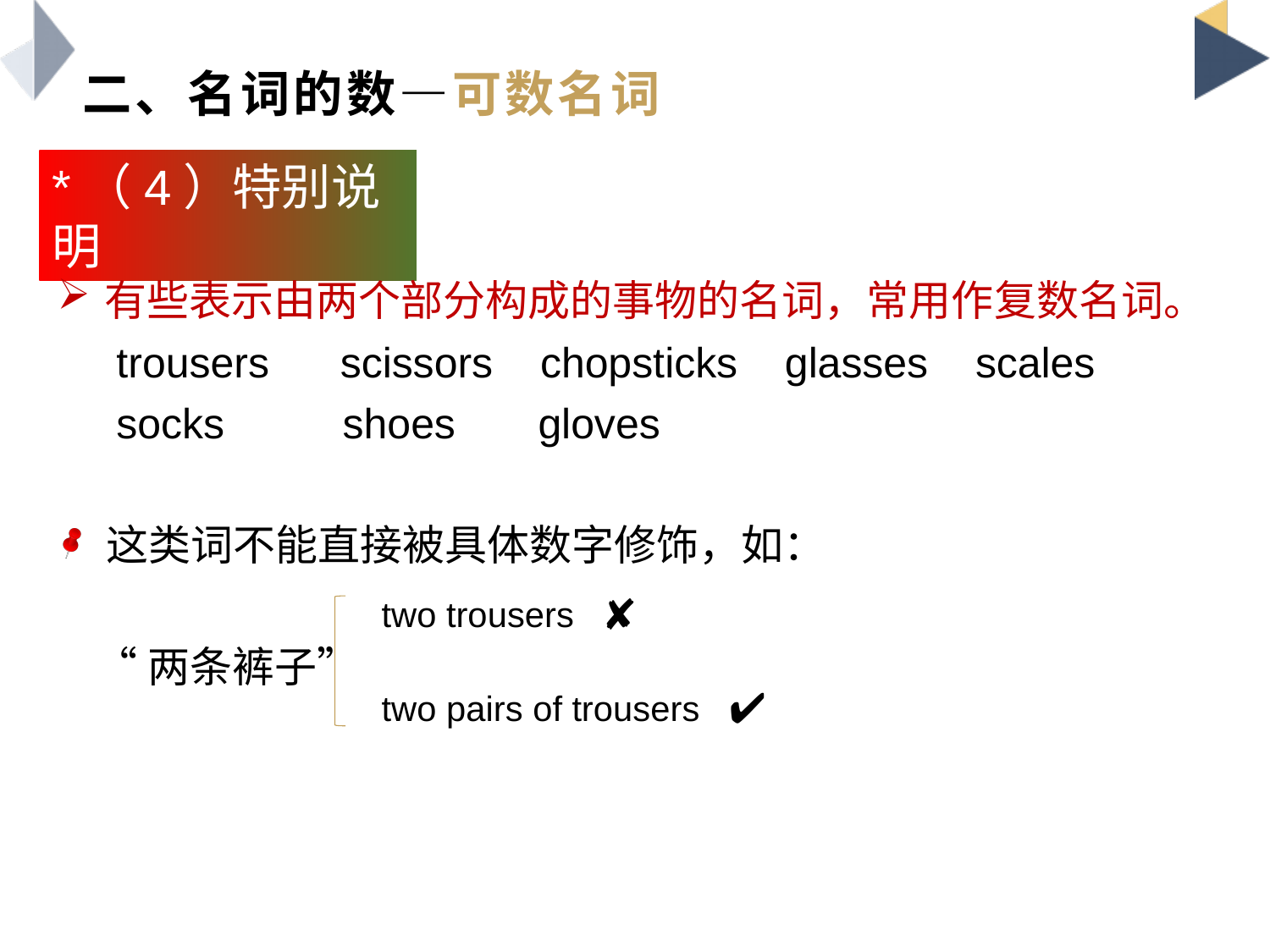

# 二、名词的数—可数名词
*（4）特别说明
有些表示由两个部分构成的事物的名词，常用作复数名词。
     trousers      scissors    chopsticks    glasses    scales
     socks          shoes       gloves

 这类词不能直接被具体数字修饰，如：

    “两条裤子”

✘
two trousers

✔
two pairs of trousers